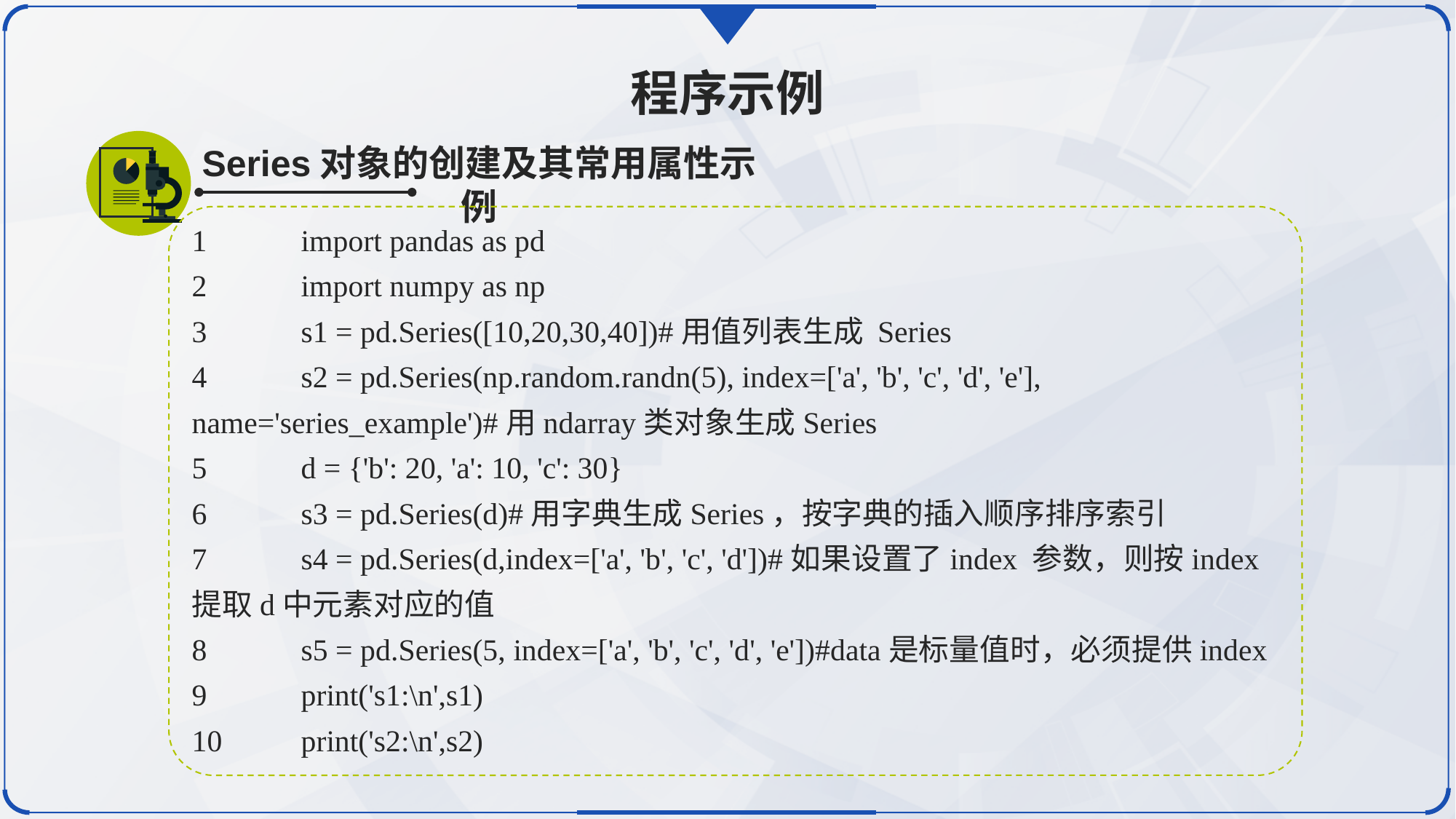

程序示例

Series对象的创建及其常用属性示例

1	import pandas as pd
2	import numpy as np
3	s1 = pd.Series([10,20,30,40])#用值列表生成 Series
4	s2 = pd.Series(np.random.randn(5), index=['a', 'b', 'c', 'd', 'e'], name='series_example')#用ndarray类对象生成Series
5	d = {'b': 20, 'a': 10, 'c': 30}
6	s3 = pd.Series(d)#用字典生成Series，按字典的插入顺序排序索引
7	s4 = pd.Series(d,index=['a', 'b', 'c', 'd'])#如果设置了index 参数，则按index提取d中元素对应的值
8	s5 = pd.Series(5, index=['a', 'b', 'c', 'd', 'e'])#data是标量值时，必须提供index
9	print('s1:\n',s1)
10	print('s2:\n',s2)